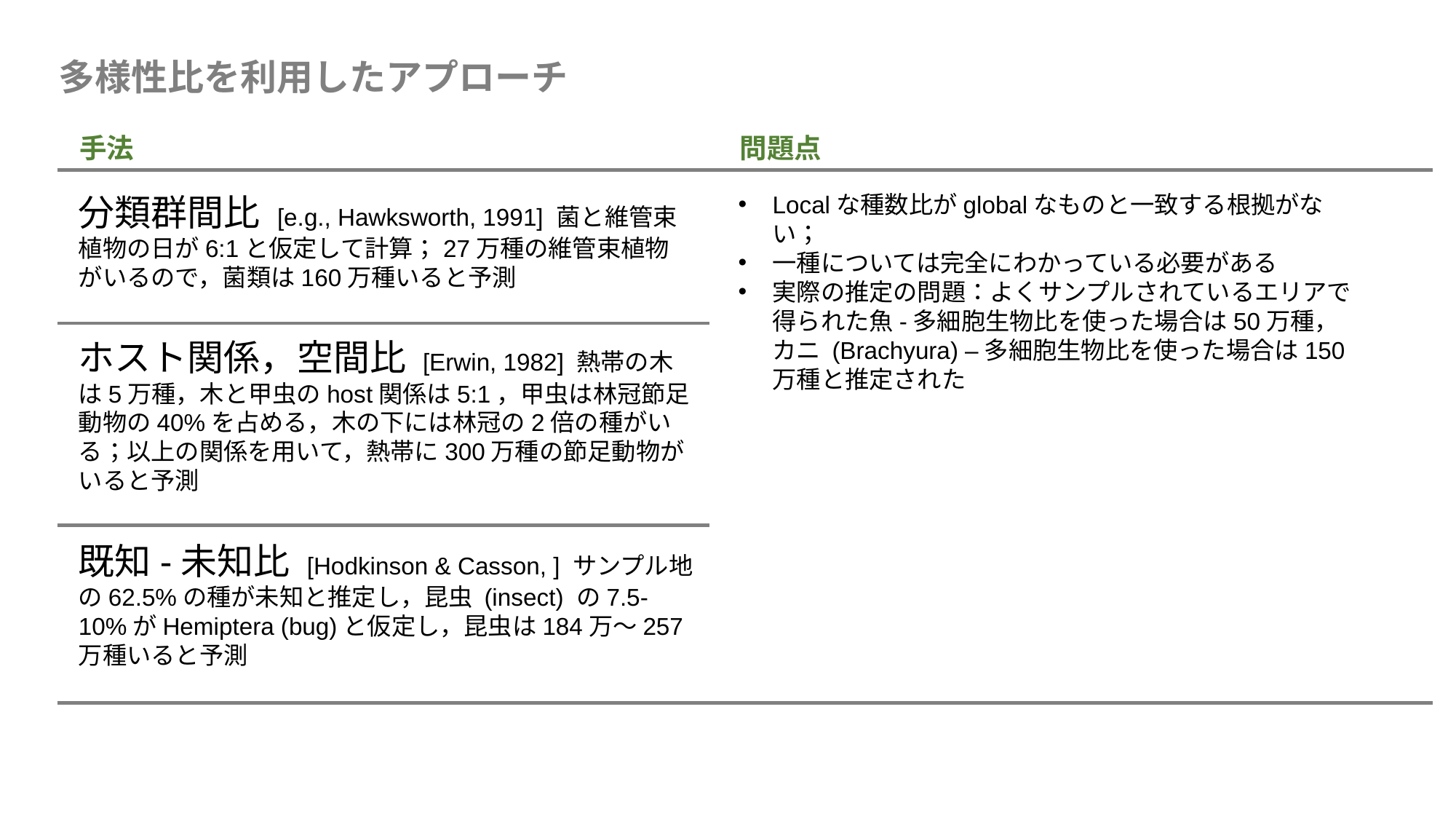

多様性比を利用したアプローチ
手法
問題点
分類群間比 [e.g., Hawksworth, 1991] 菌と維管束植物の日が6:1と仮定して計算；27万種の維管束植物がいるので，菌類は160万種いると予測
Localな種数比がglobalなものと一致する根拠がない；
一種については完全にわかっている必要がある
実際の推定の問題：よくサンプルされているエリアで得られた魚-多細胞生物比を使った場合は50万種，カニ (Brachyura) –多細胞生物比を使った場合は150万種と推定された

ホスト関係，空間比 [Erwin, 1982] 熱帯の木は5万種，木と甲虫のhost関係は5:1，甲虫は林冠節足動物の40%を占める，木の下には林冠の2倍の種がいる；以上の関係を用いて，熱帯に300万種の節足動物がいると予測
既知-未知比 [Hodkinson & Casson, ] サンプル地の62.5%の種が未知と推定し，昆虫 (insect) の7.5-10%がHemiptera (bug)と仮定し，昆虫は184万〜257万種いると予測